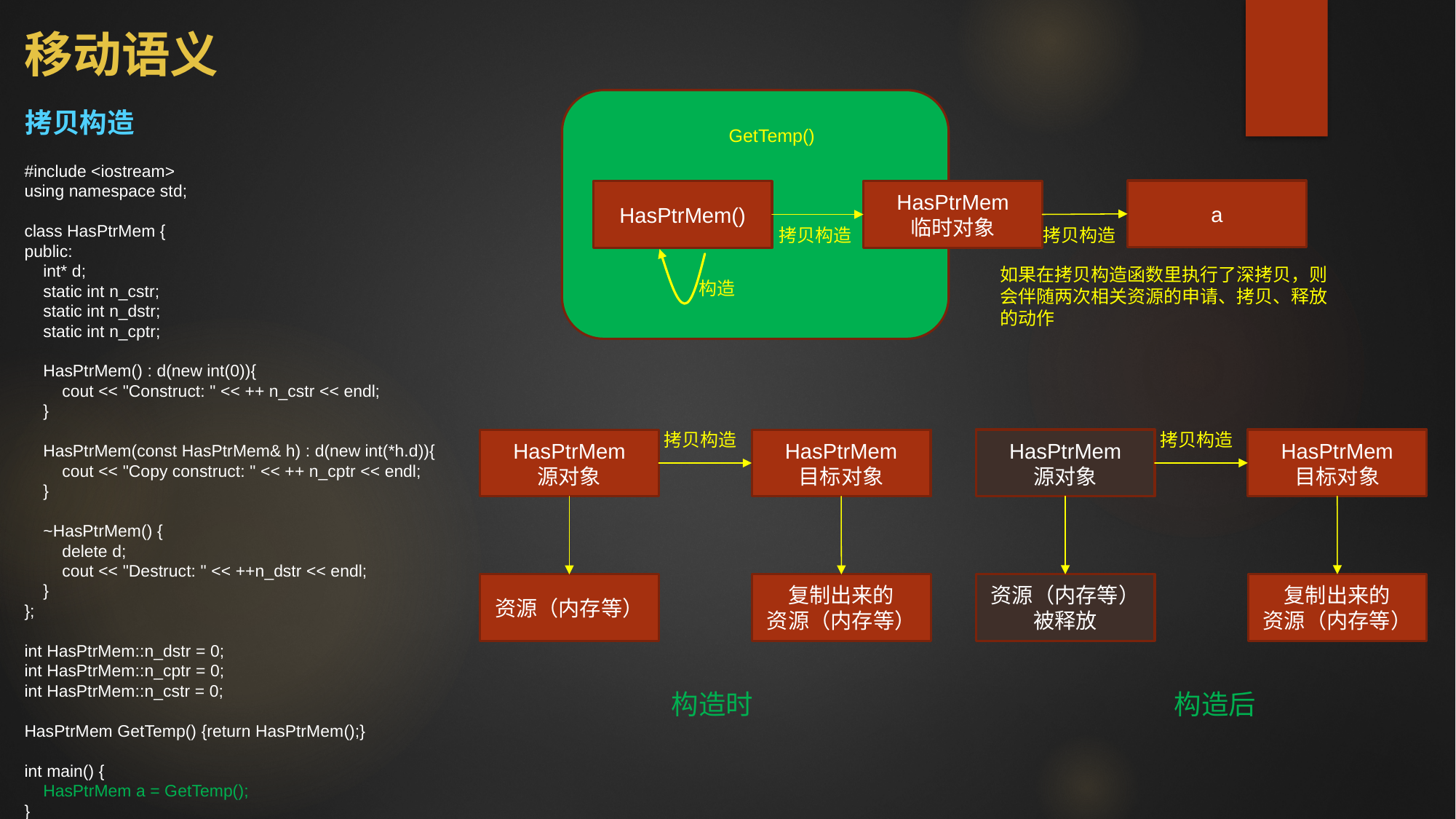

# 移动语义

拷贝构造
GetTemp()
#include <iostream>
using namespace std;

class HasPtrMem {
public:
    int* d;
    static int n_cstr;
    static int n_dstr;
    static int n_cptr;

    HasPtrMem() : d(new int(0)){
        cout << "Construct: " << ++ n_cstr << endl;
    }

    HasPtrMem(const HasPtrMem& h) : d(new int(*h.d)){
        cout << "Copy construct: " << ++ n_cptr << endl;
    }

    ~HasPtrMem() {
        delete d;
        cout << "Destruct: " << ++n_dstr << endl;
    }
};

int HasPtrMem::n_dstr = 0;
int HasPtrMem::n_cptr = 0;
int HasPtrMem::n_cstr = 0;

HasPtrMem GetTemp() {return HasPtrMem();}

int main() {
    HasPtrMem a = GetTemp();
}
a
HasPtrMem()
HasPtrMem
临时对象
拷贝构造
拷贝构造

如果在拷贝构造函数里执行了深拷贝，则会伴随两次相关资源的申请、拷贝、释放的动作
构造
拷贝构造
拷贝构造
HasPtrMem
源对象
HasPtrMem
目标对象
HasPtrMem
源对象
HasPtrMem
目标对象
资源（内存等）
被释放
复制出来的
资源（内存等）
资源（内存等）
复制出来的
资源（内存等）
构造后
构造时